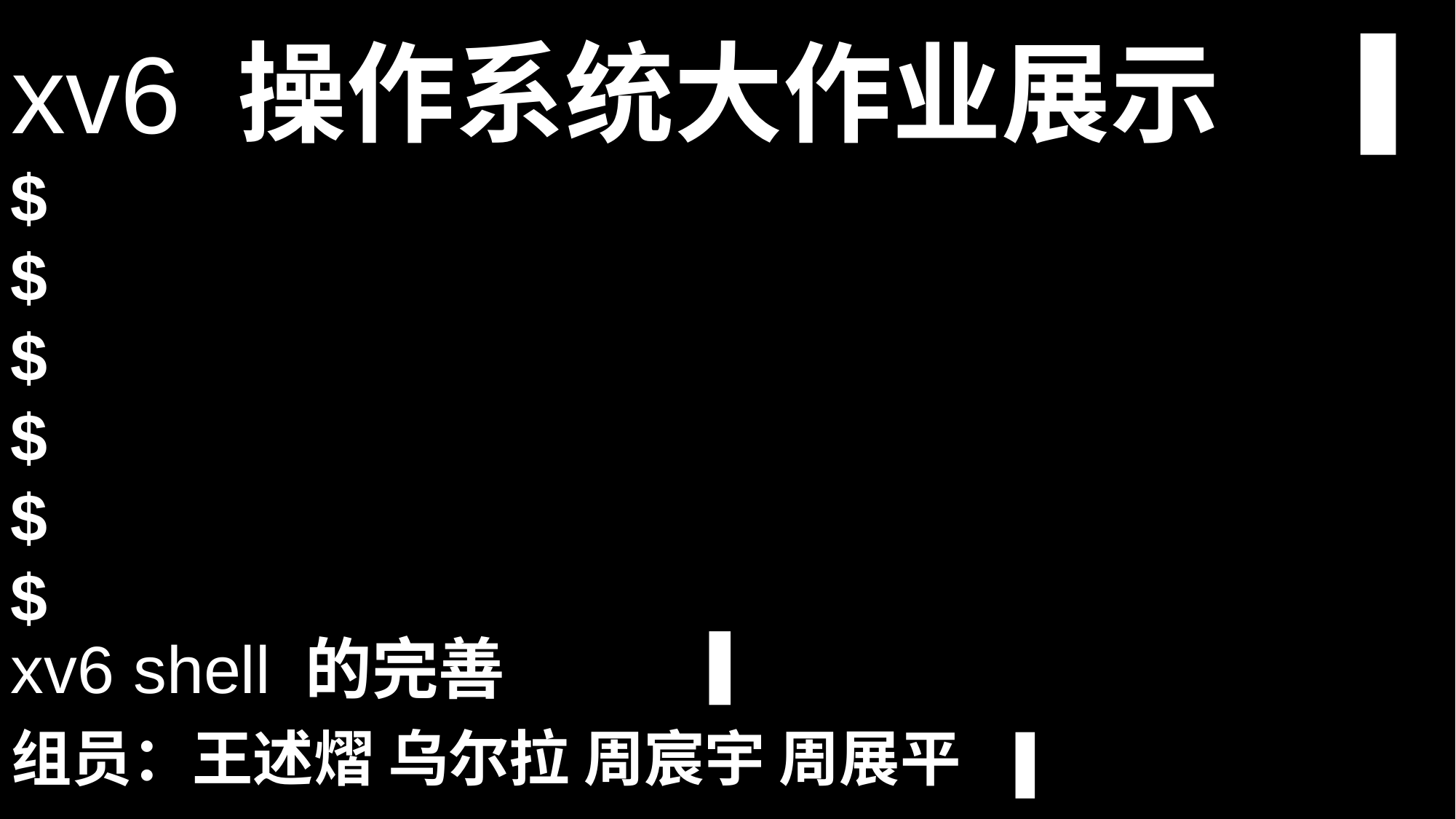

# xv6 操作系统大作业展示
▐
$
$
$
$
$
$

xv6 shell 的完善
▐
组员：王述熠 乌尔拉 周宸宇 周展平
▐